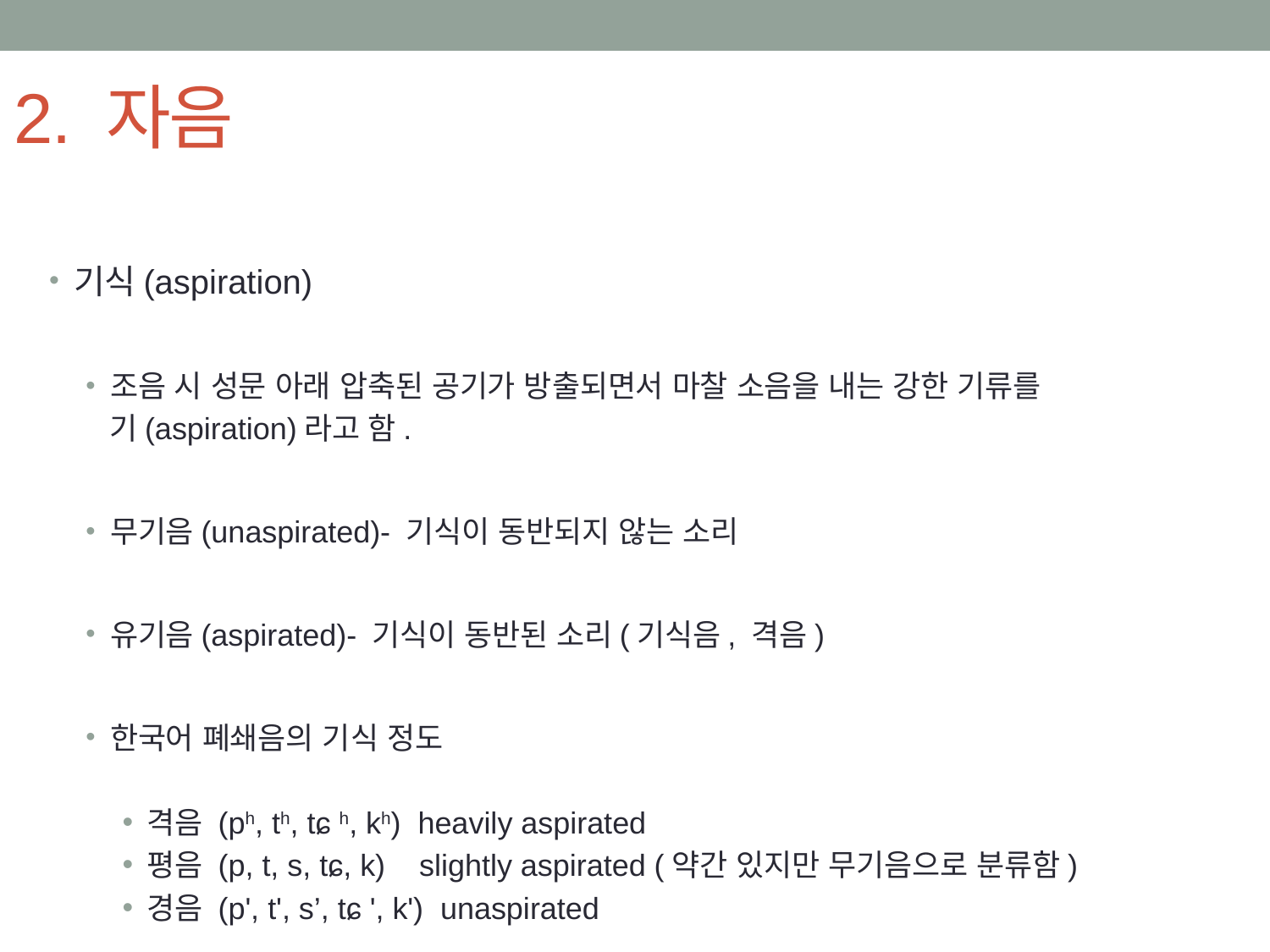

# 2. 자음

기식(aspiration)

조음 시 성문 아래 압축된 공기가 방출되면서 마찰 소음을 내는 강한 기류를
  기(aspiration)라고 함.

무기음(unaspirated)- 기식이 동반되지 않는 소리

유기음(aspirated)- 기식이 동반된 소리(기식음, 격음)

한국어 폐쇄음의 기식 정도

격음 (ph, th, tɕ h, kh)  heavily aspirated
평음 (p, t, s, tɕ, k)    slightly aspirated (약간 있지만 무기음으로 분류함)
경음 (p', t', s’, tɕ ', k')  unaspirated